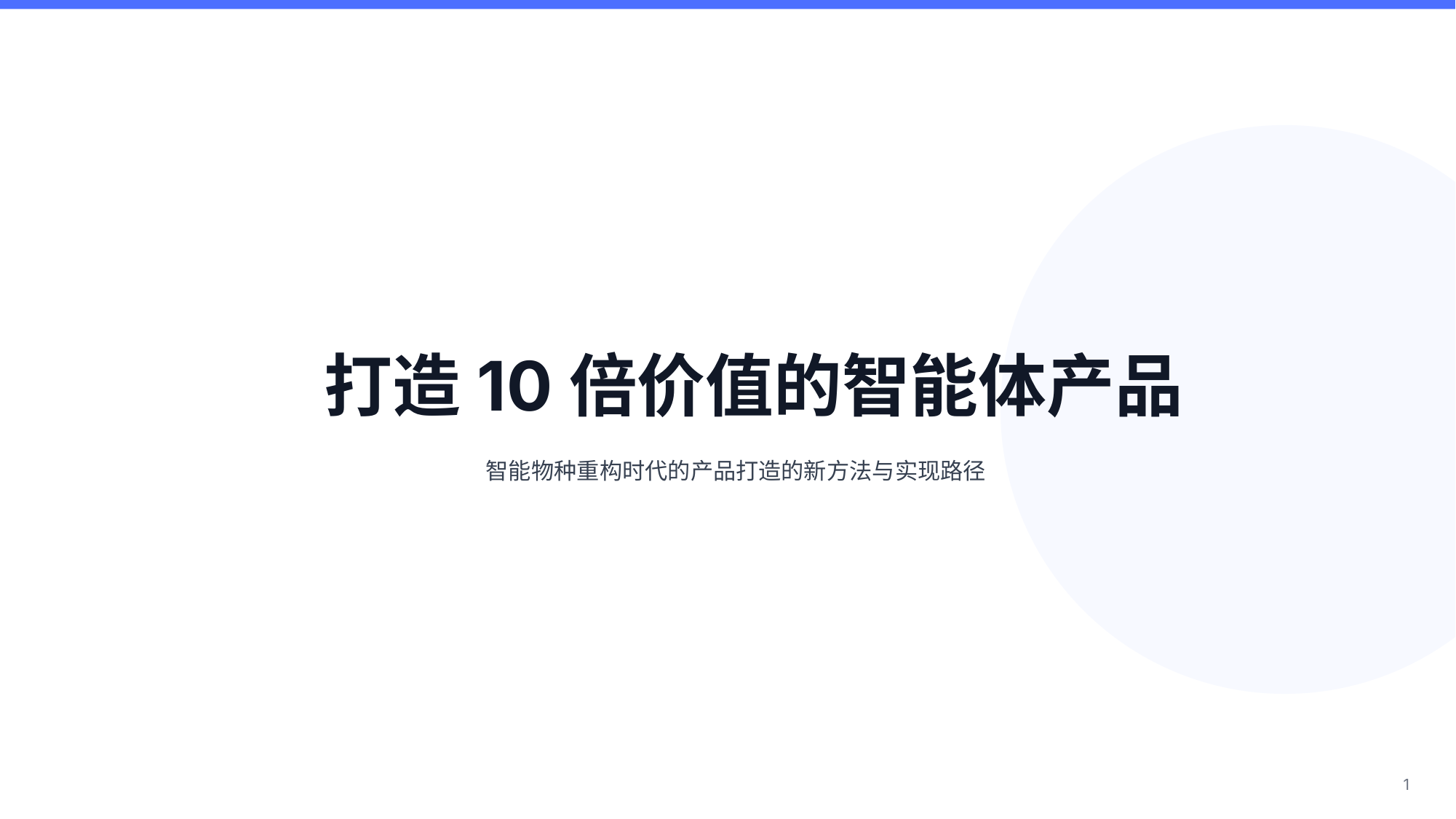

打造10倍价值的智能体产品
智能物种重构时代的产品打造的新方法与实现路径
1